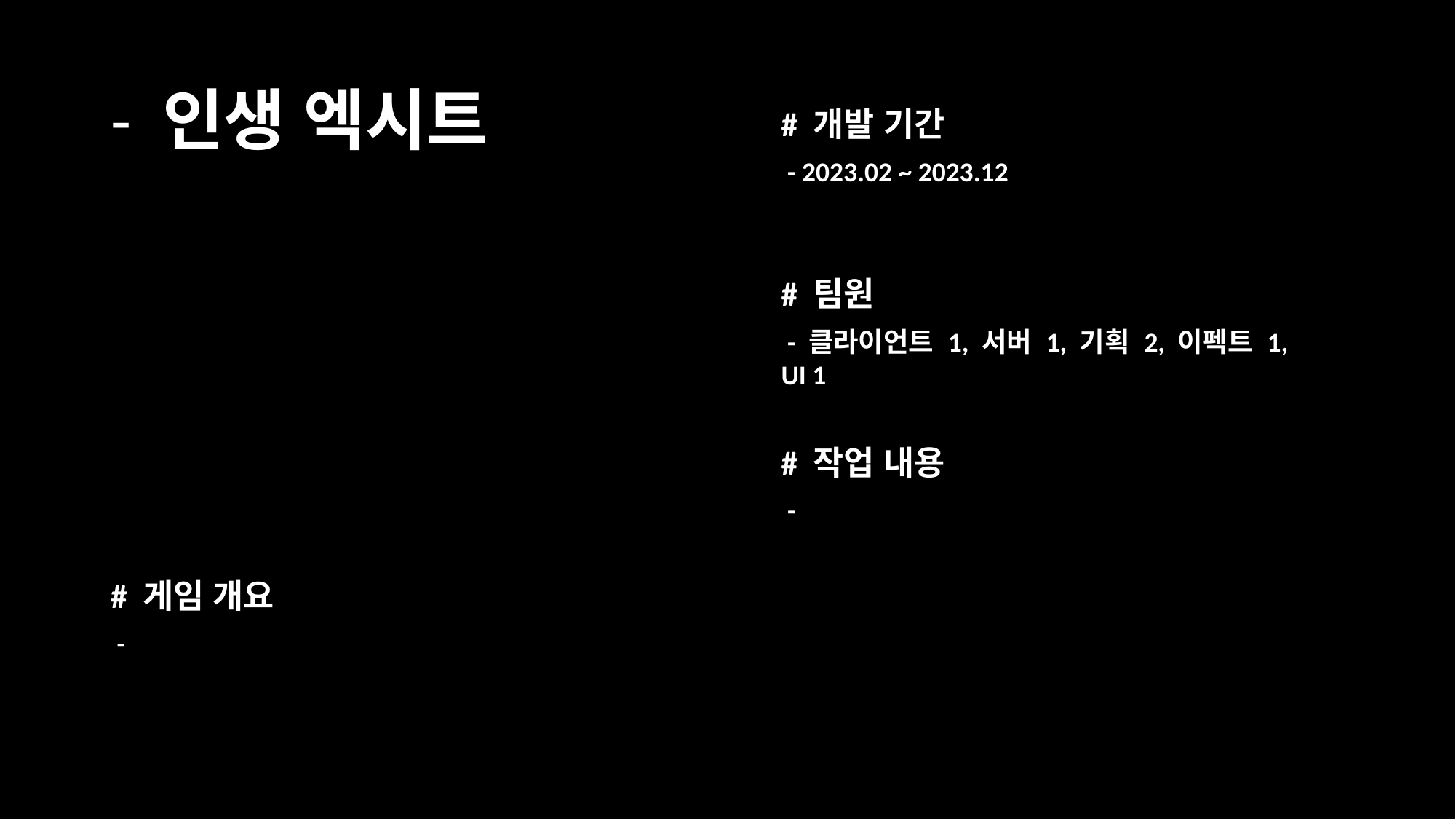

# - 인생 엑시트
# 개발 기간
 - 2023.02 ~ 2023.12
# 팀원
 - 클라이언트 1, 서버 1, 기획 2, 이펙트 1, UI 1
# 작업 내용
 -
# 게임 개요
 -